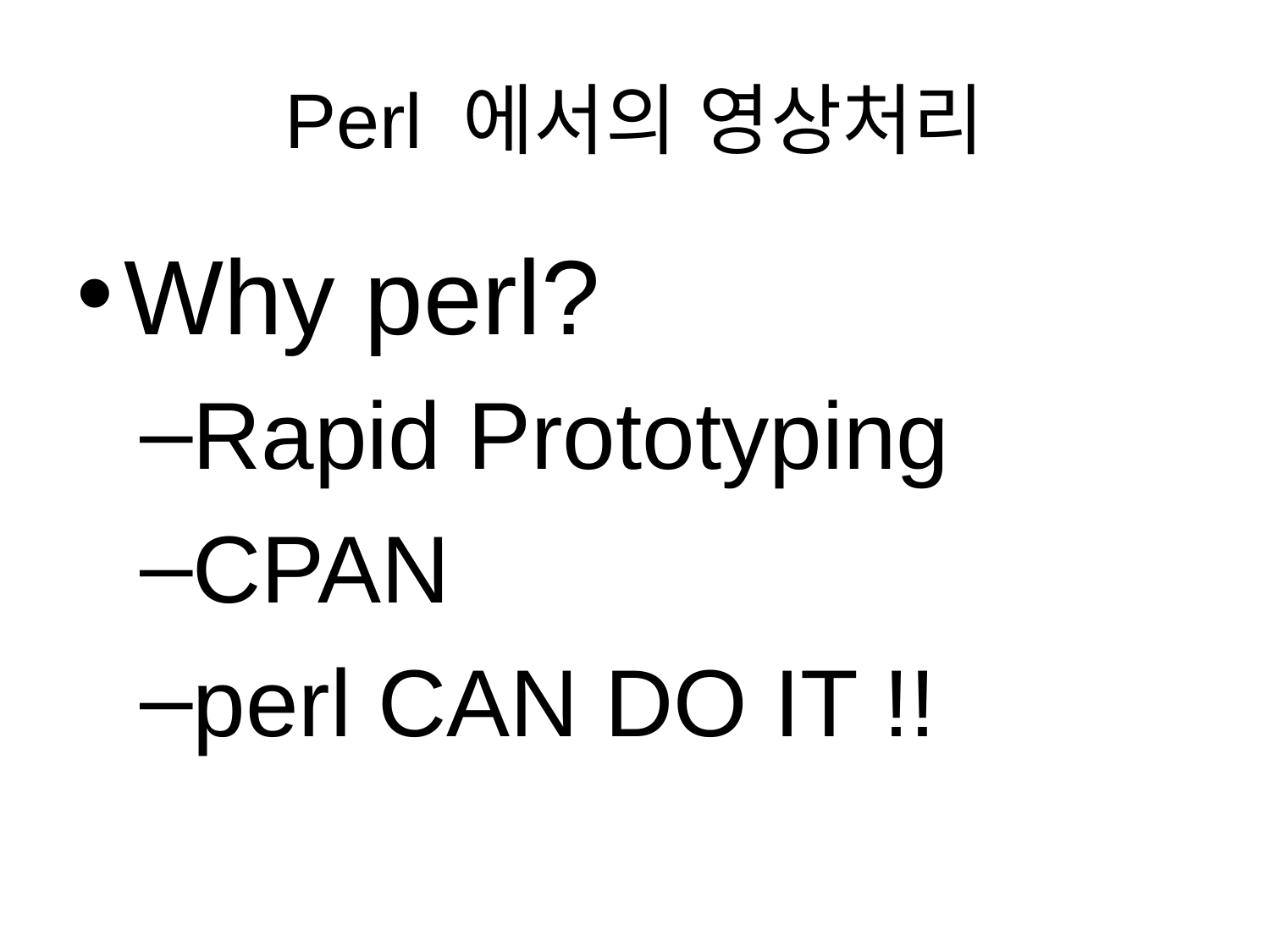

# Perl 에서의 영상처리
Why perl?
Rapid Prototyping
CPAN
perl CAN DO IT !!